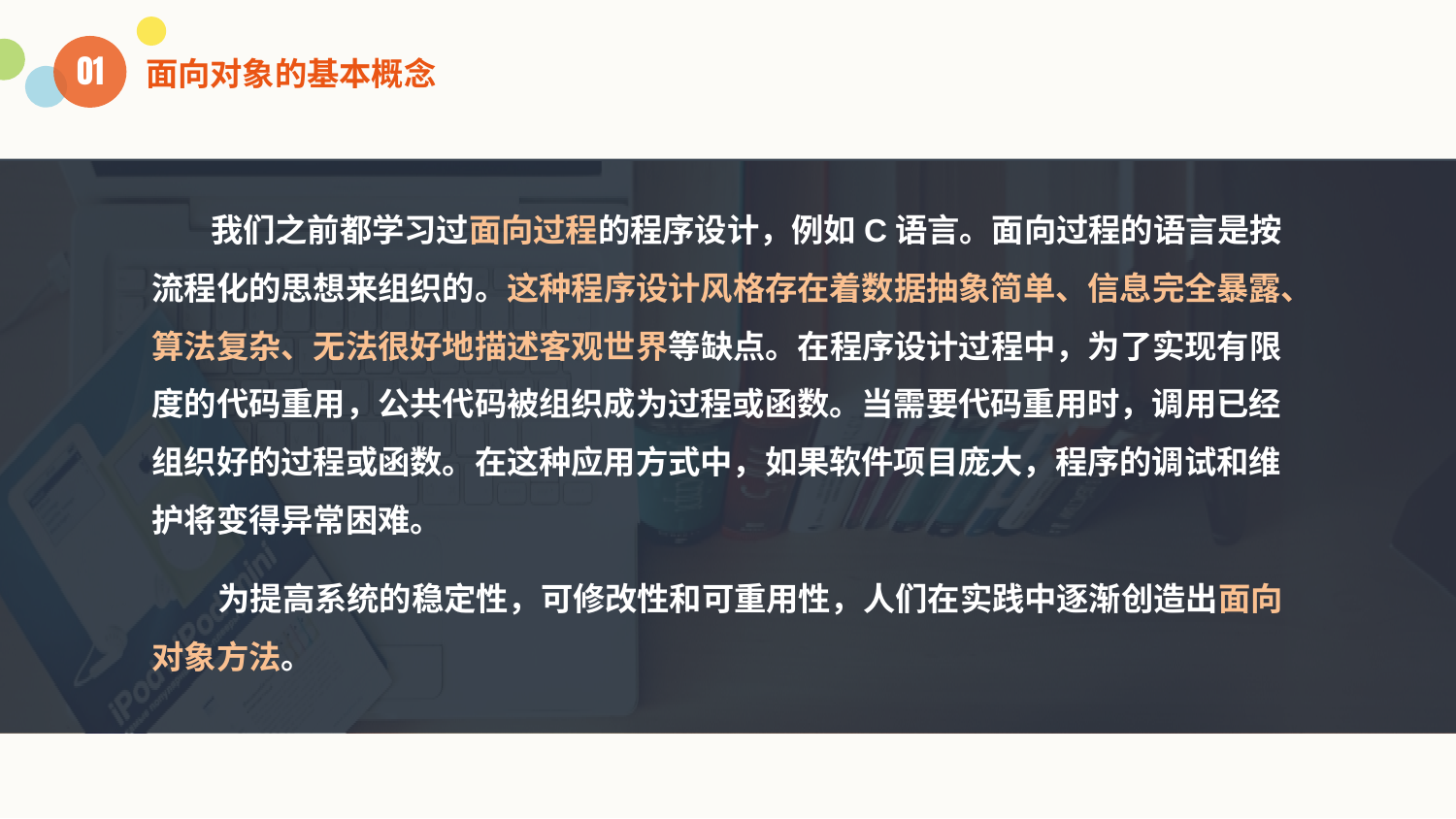

01
面向对象的基本概念

       我们之前都学习过面向过程的程序设计，例如C语言。面向过程的语言是按流程化的思想来组织的。这种程序设计风格存在着数据抽象简单、信息完全暴露、算法复杂、无法很好地描述客观世界等缺点。在程序设计过程中，为了实现有限度的代码重用，公共代码被组织成为过程或函数。当需要代码重用时，调用已经组织好的过程或函数。在这种应用方式中，如果软件项目庞大，程序的调试和维护将变得异常困难。
        为提高系统的稳定性，可修改性和可重用性，人们在实践中逐渐创造出面向对象方法。